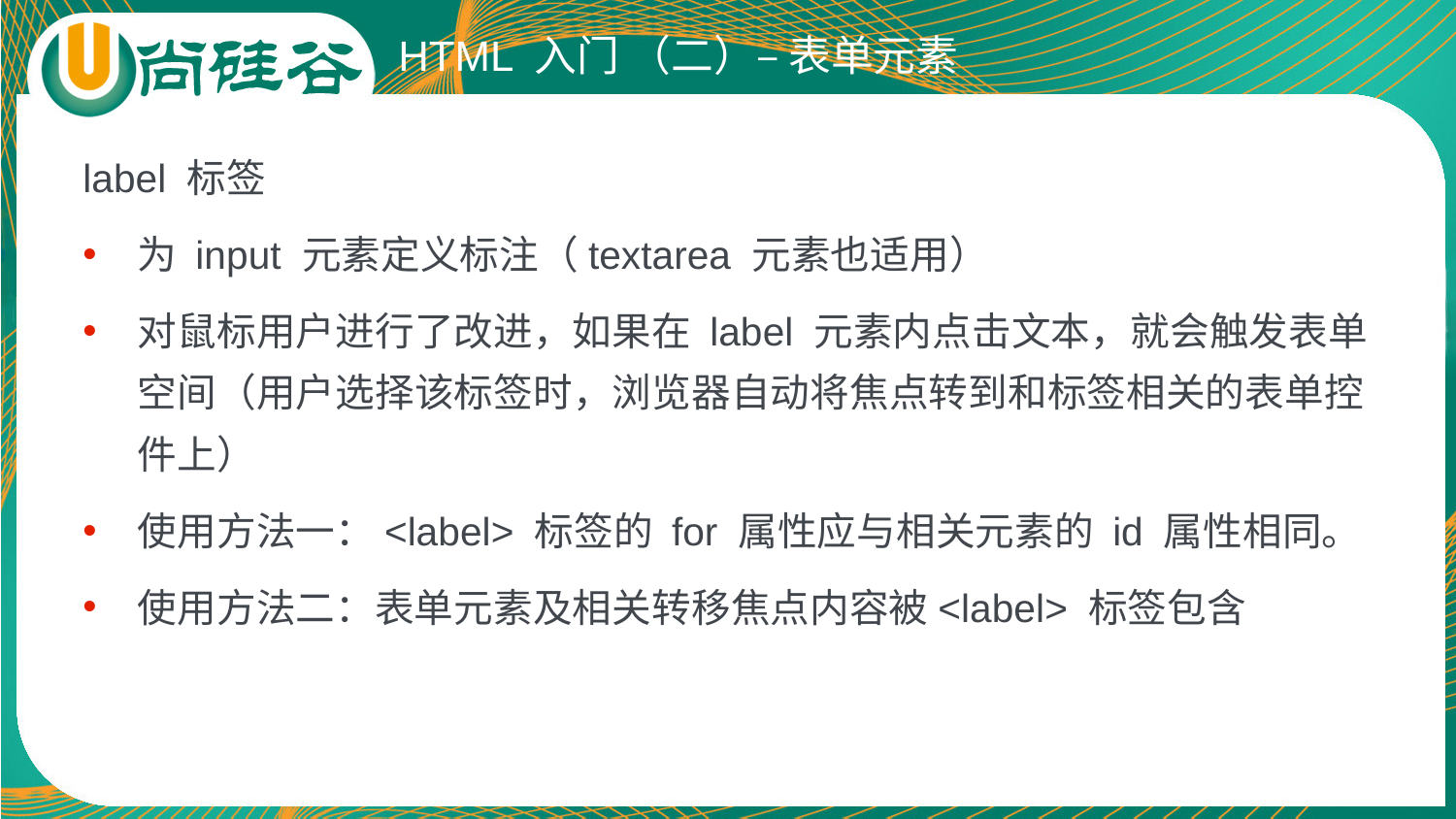

# HTML 入门 （二）– 表单元素
label 标签
为 input 元素定义标注（textarea 元素也适用）
对鼠标用户进行了改进，如果在 label 元素内点击文本，就会触发表单空间（用户选择该标签时，浏览器自动将焦点转到和标签相关的表单控件上）
使用方法一：<label> 标签的 for 属性应与相关元素的 id 属性相同。
使用方法二：表单元素及相关转移焦点内容被<label> 标签包含